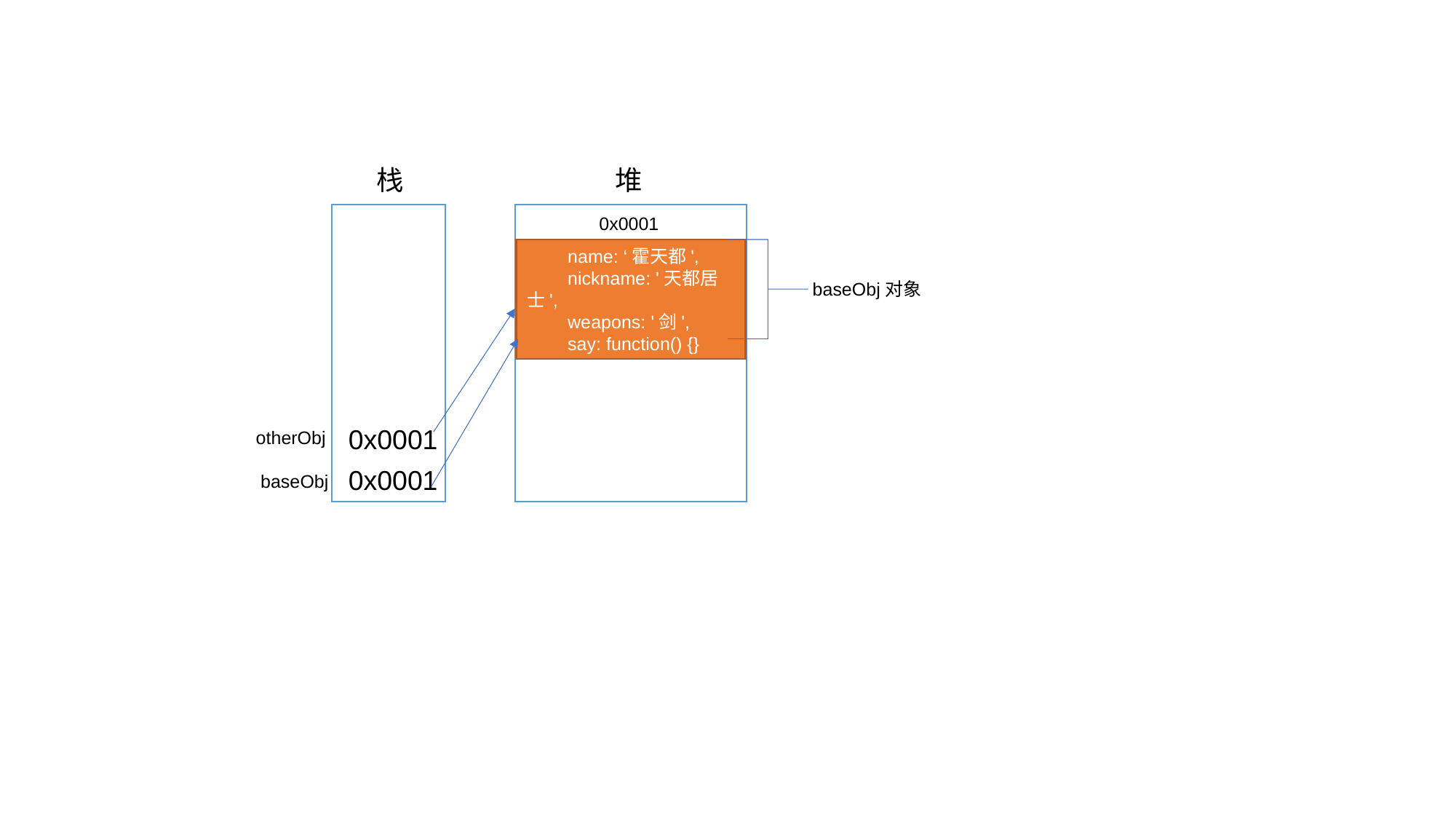

#
栈
堆

0x0001
        name: ‘霍天都',
        nickname: '天都居士',
        weapons: '剑',
        say: function() {}

baseObj对象
0x0001
otherObj
0x0001
baseObj